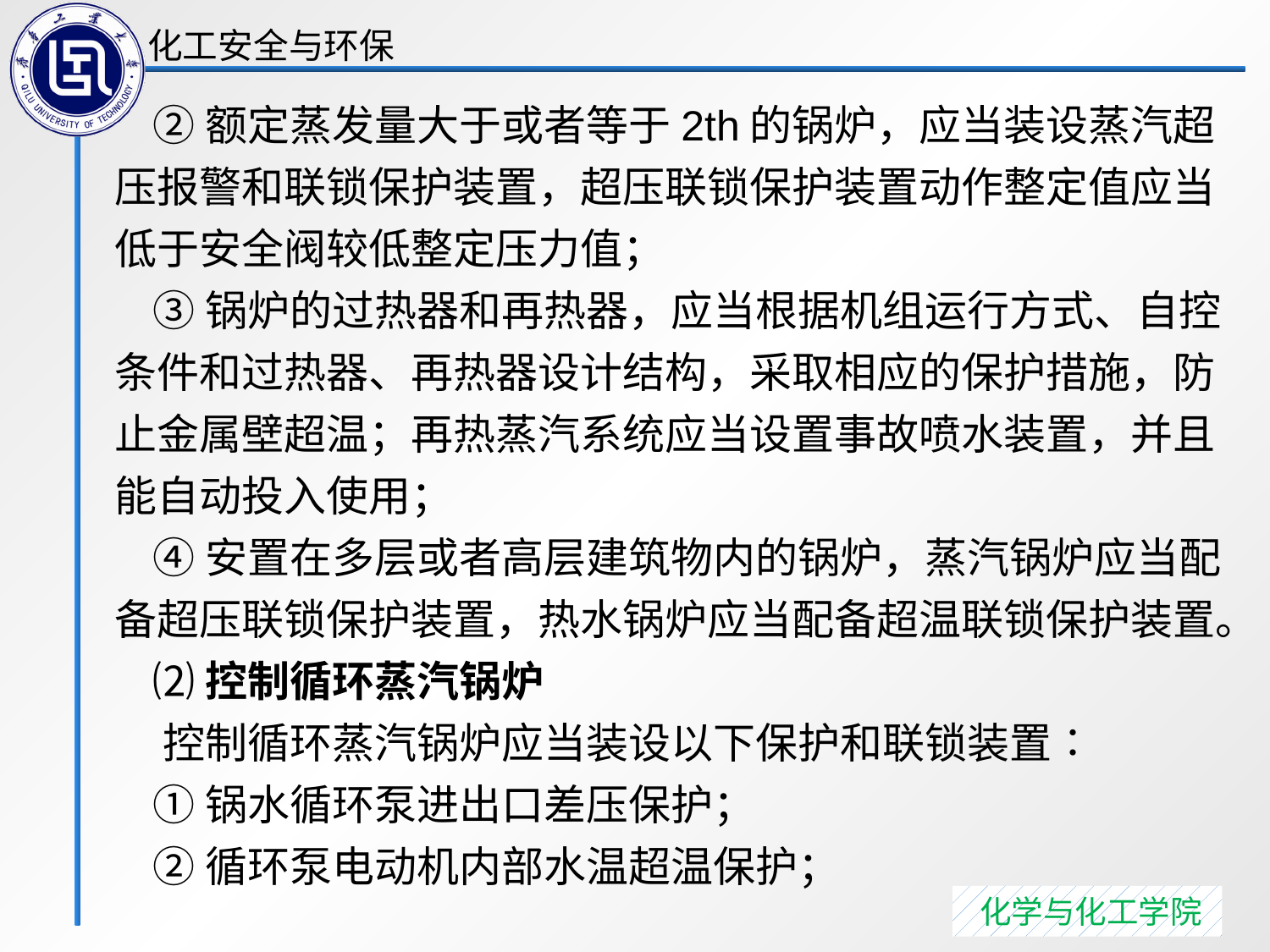

②额定蒸发量大于或者等于2th的锅炉，应当装设蒸汽超压报警和联锁保护装置，超压联锁保护装置动作整定值应当低于安全阀较低整定压力值；
    ③锅炉的过热器和再热器，应当根据机组运行方式、自控条件和过热器、再热器设计结构，采取相应的保护措施，防止金属壁超温；再热蒸汽系统应当设置事故喷水装置，并且能自动投入使用；
    ④安置在多层或者高层建筑物内的锅炉，蒸汽锅炉应当配备超压联锁保护装置，热水锅炉应当配备超温联锁保护装置。
    ⑵控制循环蒸汽锅炉
    控制循环蒸汽锅炉应当装设以下保护和联锁装置∶
    ①锅水循环泵进出口差压保护；
    ②循环泵电动机内部水温超温保护；